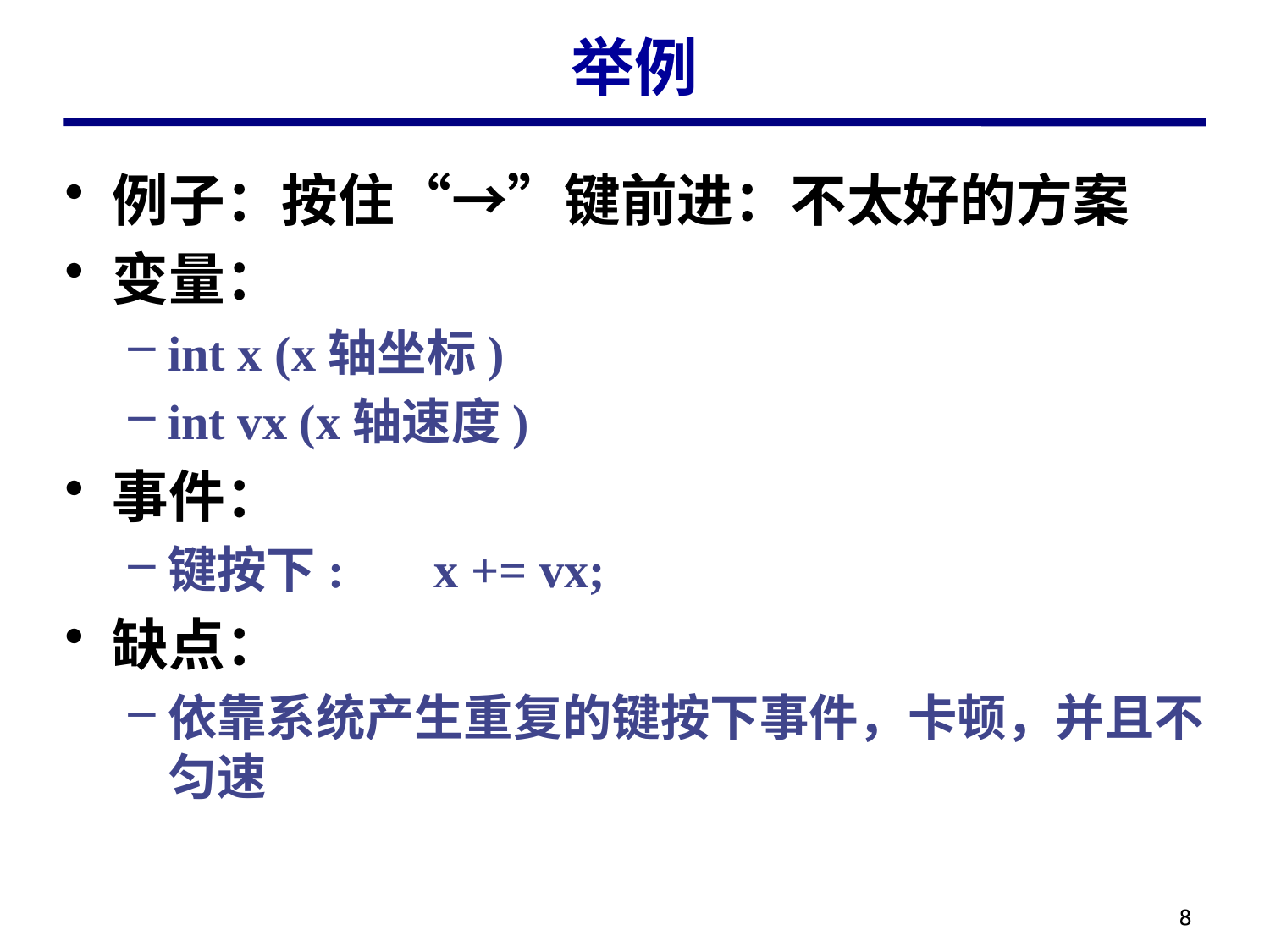

# 举例
例子：按住“→”键前进：不太好的方案
变量：
int x (x轴坐标)
int vx (x轴速度)
事件：
键按下:	 x += vx;
缺点：
依靠系统产生重复的键按下事件，卡顿，并且不匀速